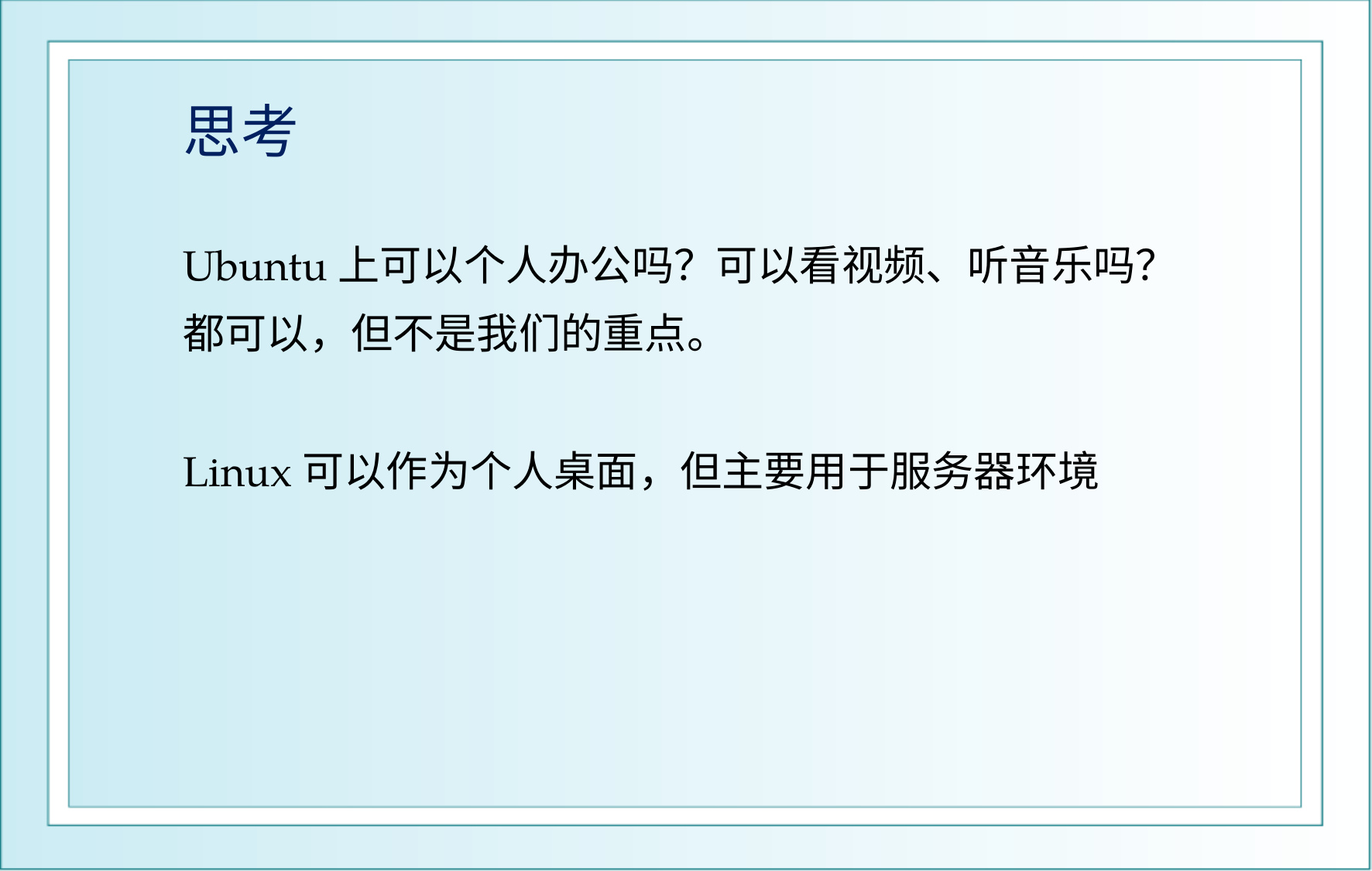

# 思考
Ubuntu上可以个人办公吗？可以看视频、听音乐吗？
都可以，但不是我们的重点。

Linux可以作为个人桌面，但主要用于服务器环境